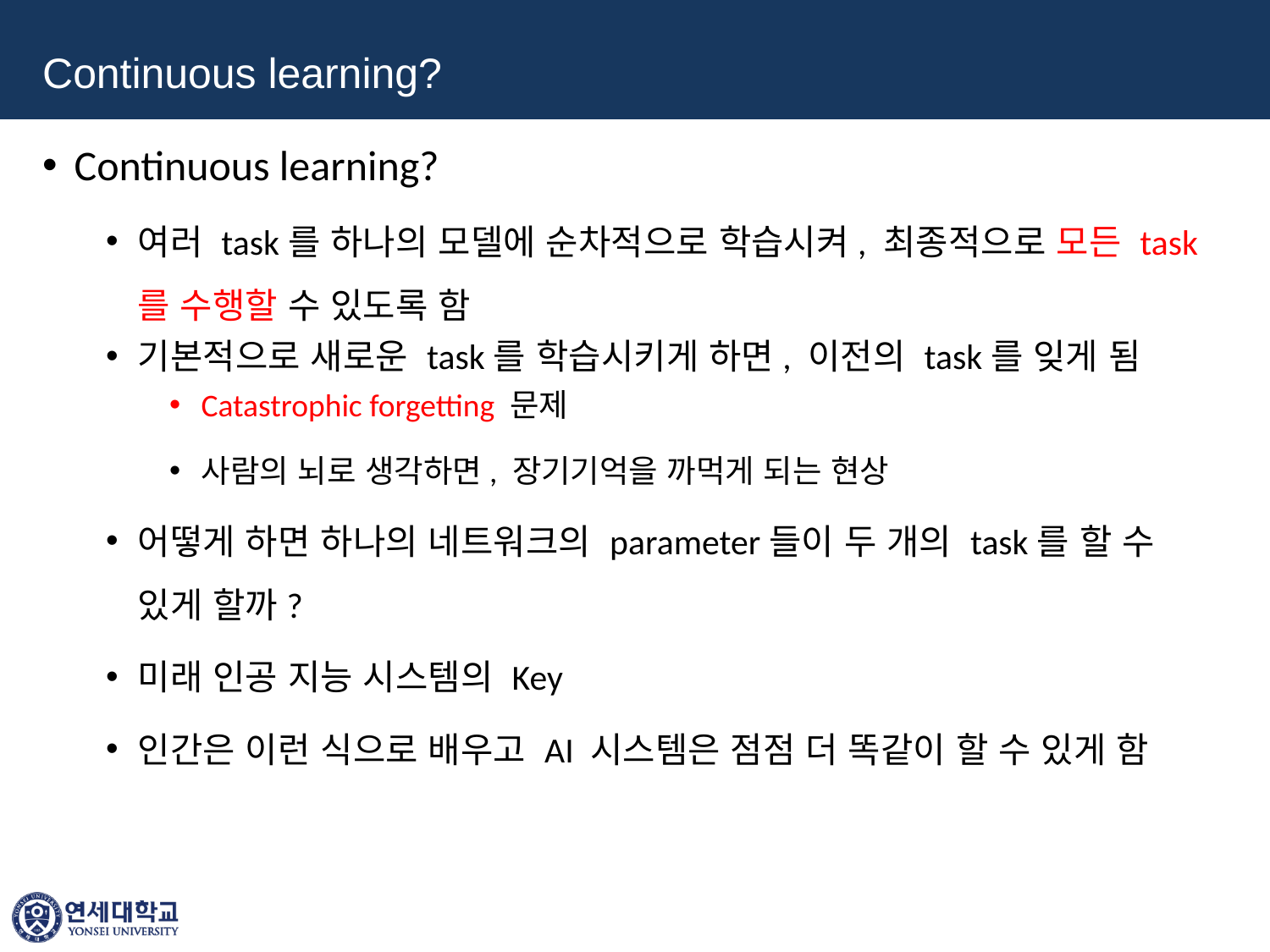

# Continuous learning?
Continuous learning?
여러 task를 하나의 모델에 순차적으로 학습시켜, 최종적으로 모든 task를 수행할 수 있도록 함
기본적으로 새로운 task를 학습시키게 하면, 이전의 task를 잊게 됨
Catastrophic forgetting 문제
사람의 뇌로 생각하면, 장기기억을 까먹게 되는 현상
어떻게 하면 하나의 네트워크의 parameter들이 두 개의 task를 할 수 있게 할까?
미래 인공 지능 시스템의 Key
인간은 이런 식으로 배우고 AI 시스템은 점점 더 똑같이 할 수 있게 함